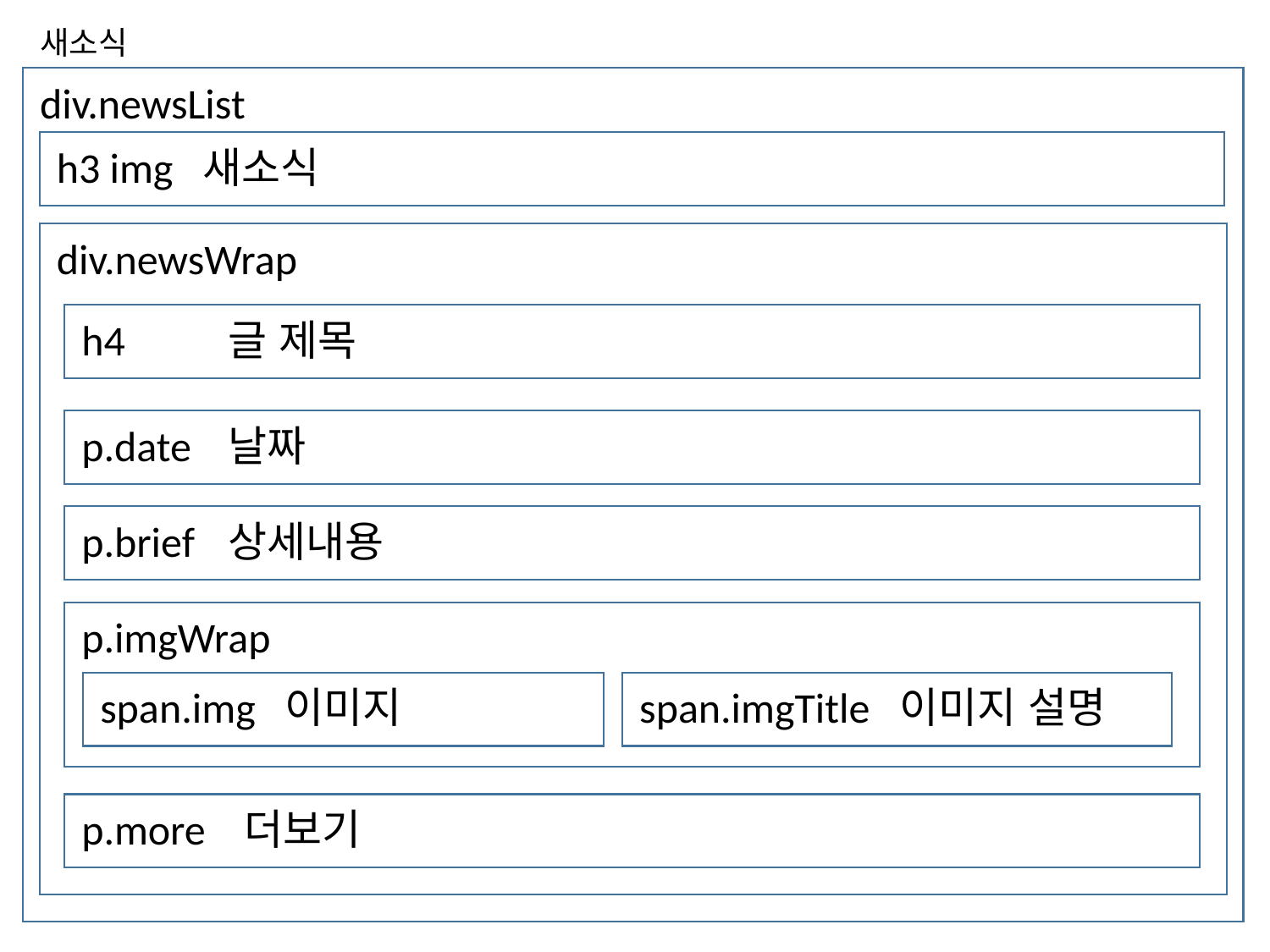

새소식
div.newsList
h3 img  새소식
div.newsWrap
h4	 글 제목
p.date	 날짜
p.brief	 상세내용
p.imgWrap
span.img  이미지
span.imgTitle  이미지 설명
p.more   더보기